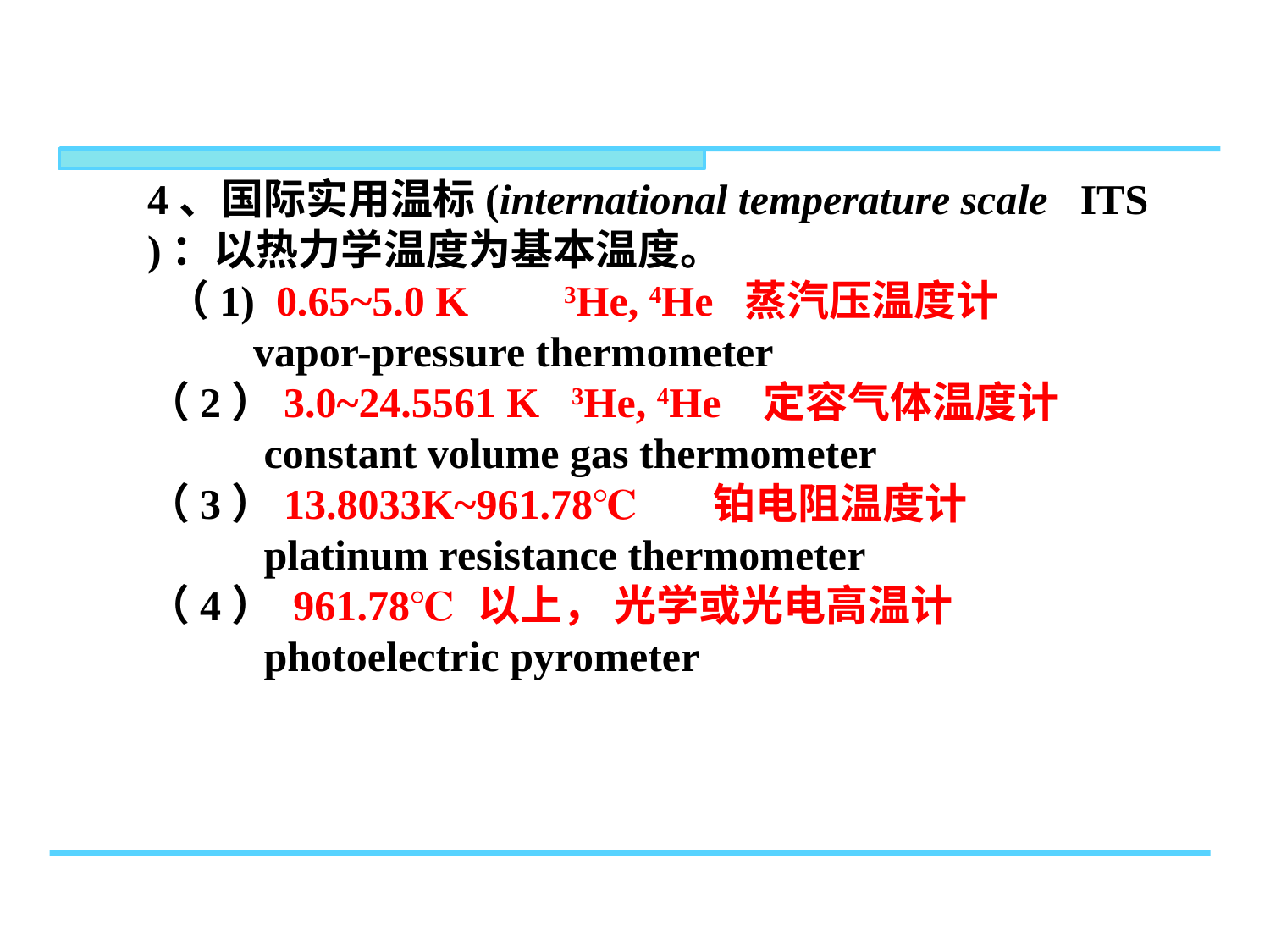

4、国际实用温标(international temperature scale   ITS )：以热力学温度为基本温度。
 （1)  0.65~5.0 K         3He, 4He  蒸汽压温度计
          vapor-pressure thermometer
（2）3.0~24.5561 K   3He, 4He   定容气体温度计
           constant volume gas thermometer
（3）13.8033K~961.78℃      铂电阻温度计
           platinum resistance thermometer
（4） 961.78℃ 以上， 光学或光电高温计
           photoelectric pyrometer